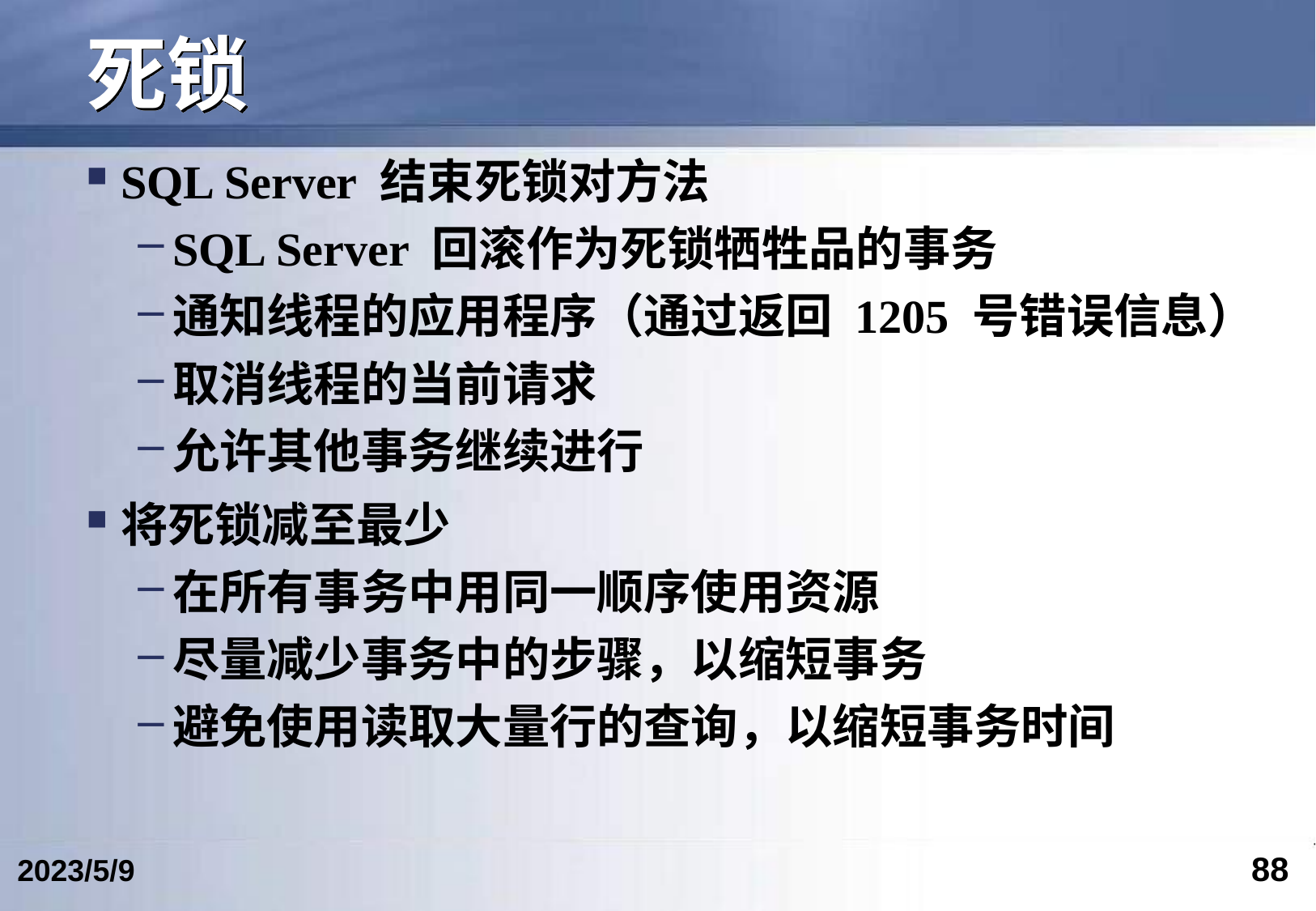

# 死锁
SQL Server 结束死锁对方法
SQL Server 回滚作为死锁牺牲品的事务
通知线程的应用程序（通过返回 1205 号错误信息）
取消线程的当前请求
允许其他事务继续进行
将死锁减至最少
在所有事务中用同一顺序使用资源
尽量减少事务中的步骤，以缩短事务
避免使用读取大量行的查询，以缩短事务时间
88
2023/5/9